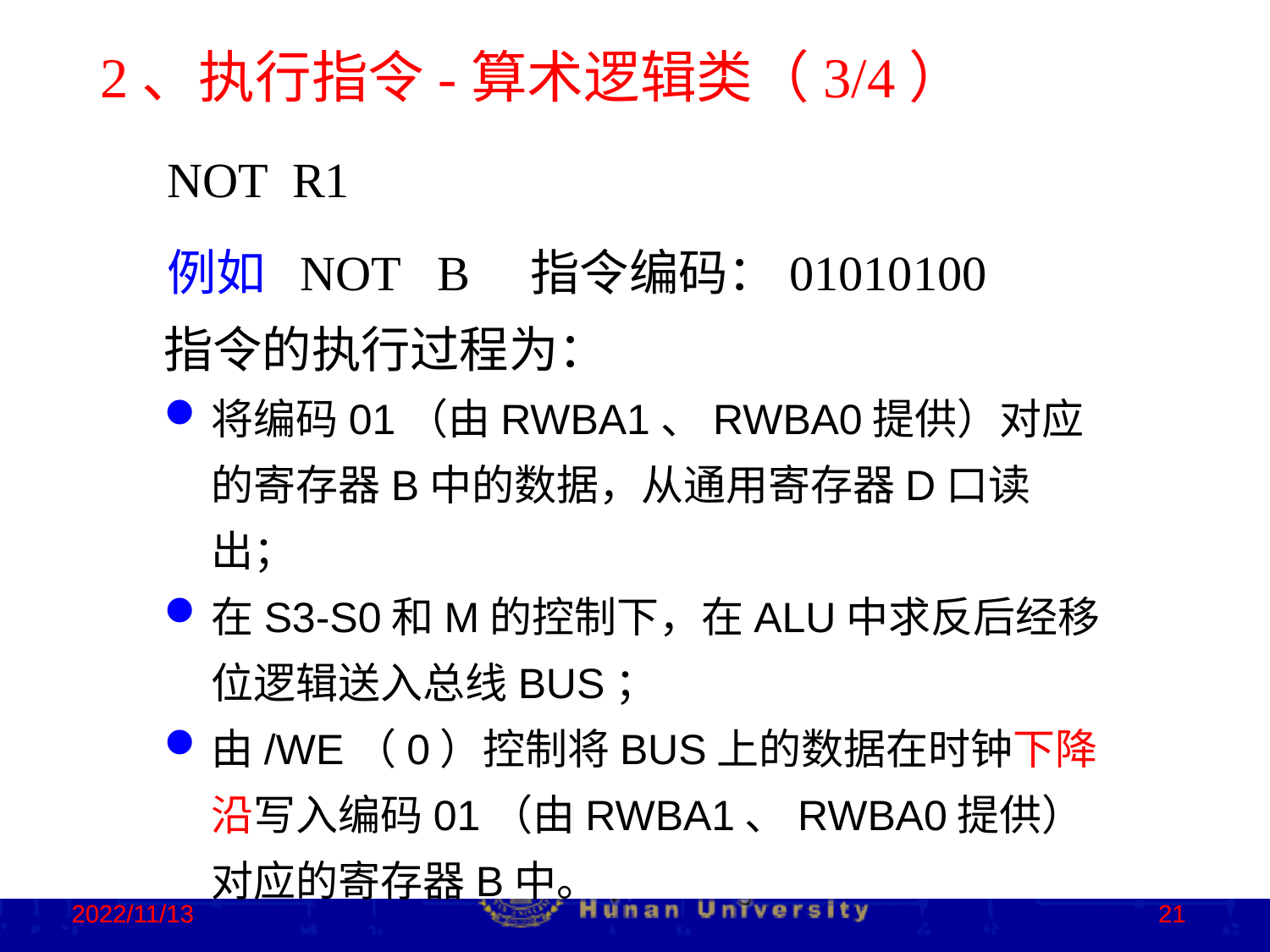

2、执行指令-算术逻辑类（3/4）
NOT  R1
     例如  NOT   B    指令编码：01010100
指令的执行过程为：
将编码01（由RWBA1、RWBA0提供）对应的寄存器B中的数据，从通用寄存器D口读出；
在S3-S0和M的控制下，在ALU中求反后经移位逻辑送入总线BUS；
由/WE（0）控制将BUS上的数据在时钟下降沿写入编码01（由RWBA1、RWBA0提供）对应的寄存器B中。
2022/11/13
2022/11/13
21
21